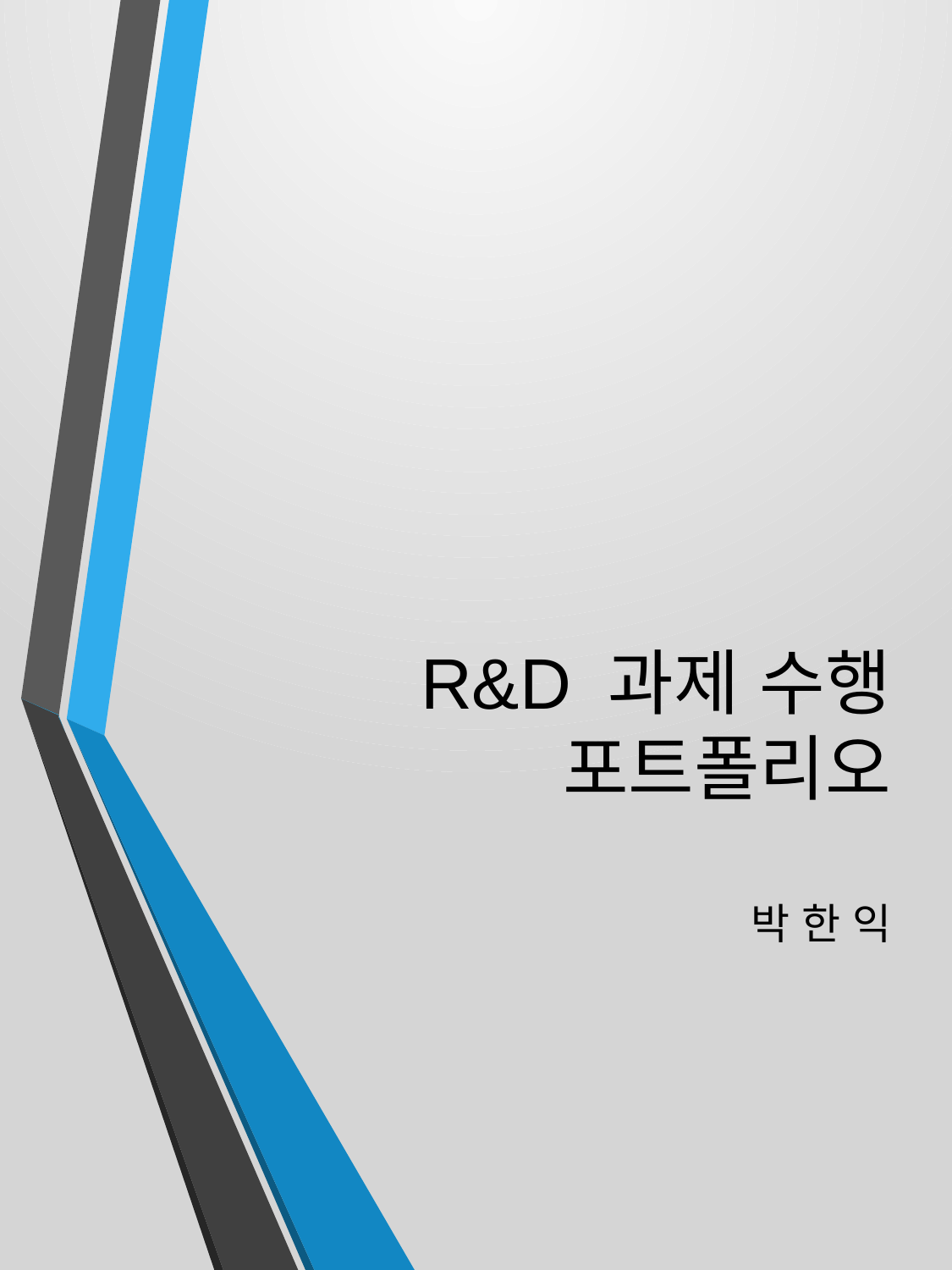

# R&D 과제 수행 포트폴리오

박 한 익